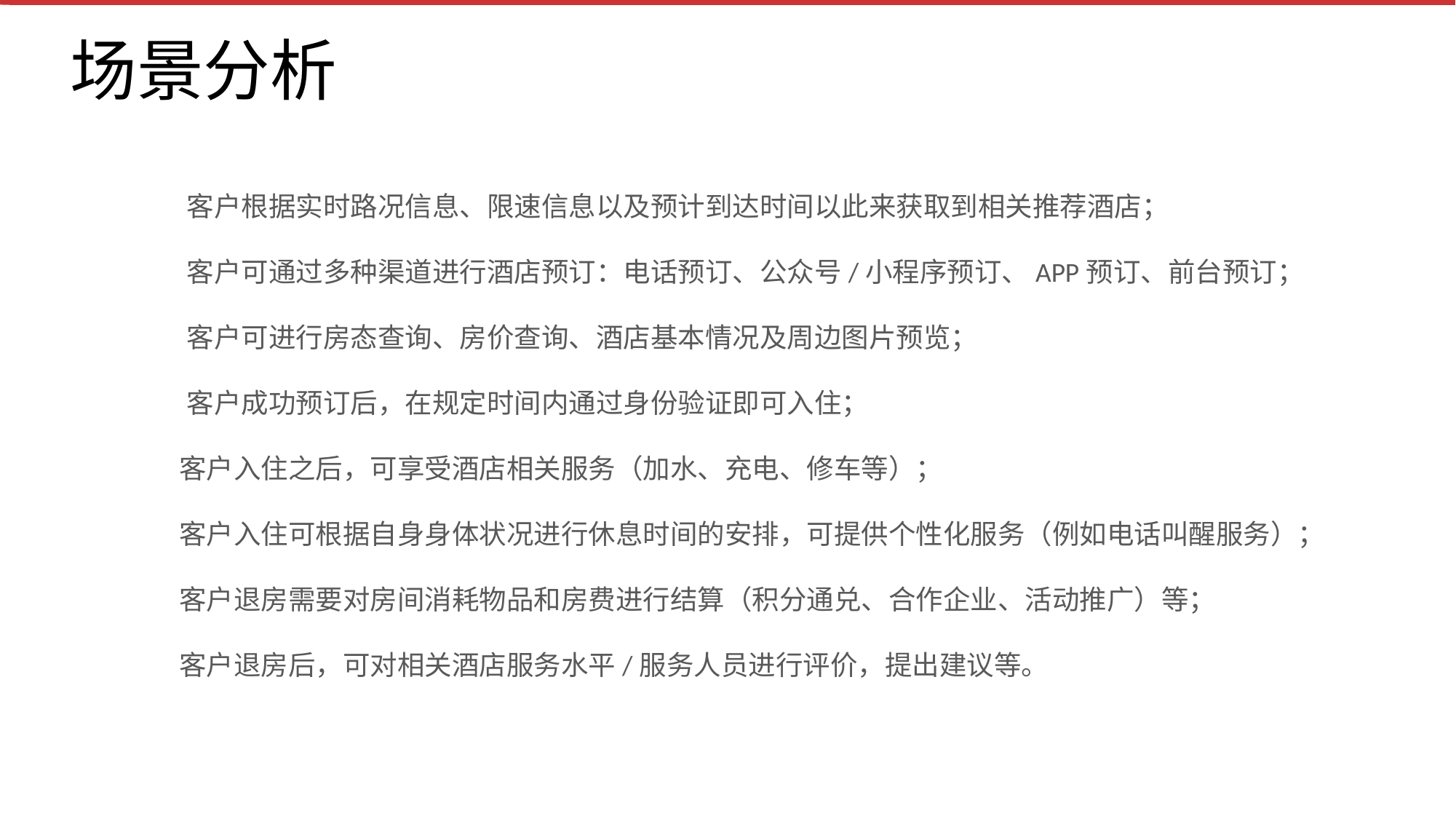

场景分析
         客户根据实时路况信息、限速信息以及预计到达时间以此来获取到相关推荐酒店；

         客户可通过多种渠道进行酒店预订：电话预订、公众号/小程序预订、APP预订、前台预订；

         客户可进行房态查询、房价查询、酒店基本情况及周边图片预览；

         客户成功预订后，在规定时间内通过身份验证即可入住；

	客户入住之后，可享受酒店相关服务（加水、充电、修车等）；

	客户入住可根据自身身体状况进行休息时间的安排，可提供个性化服务（例如电话叫醒服务）；

	客户退房需要对房间消耗物品和房费进行结算（积分通兑、合作企业、活动推广）等；

	客户退房后，可对相关酒店服务水平/服务人员进行评价，提出建议等。